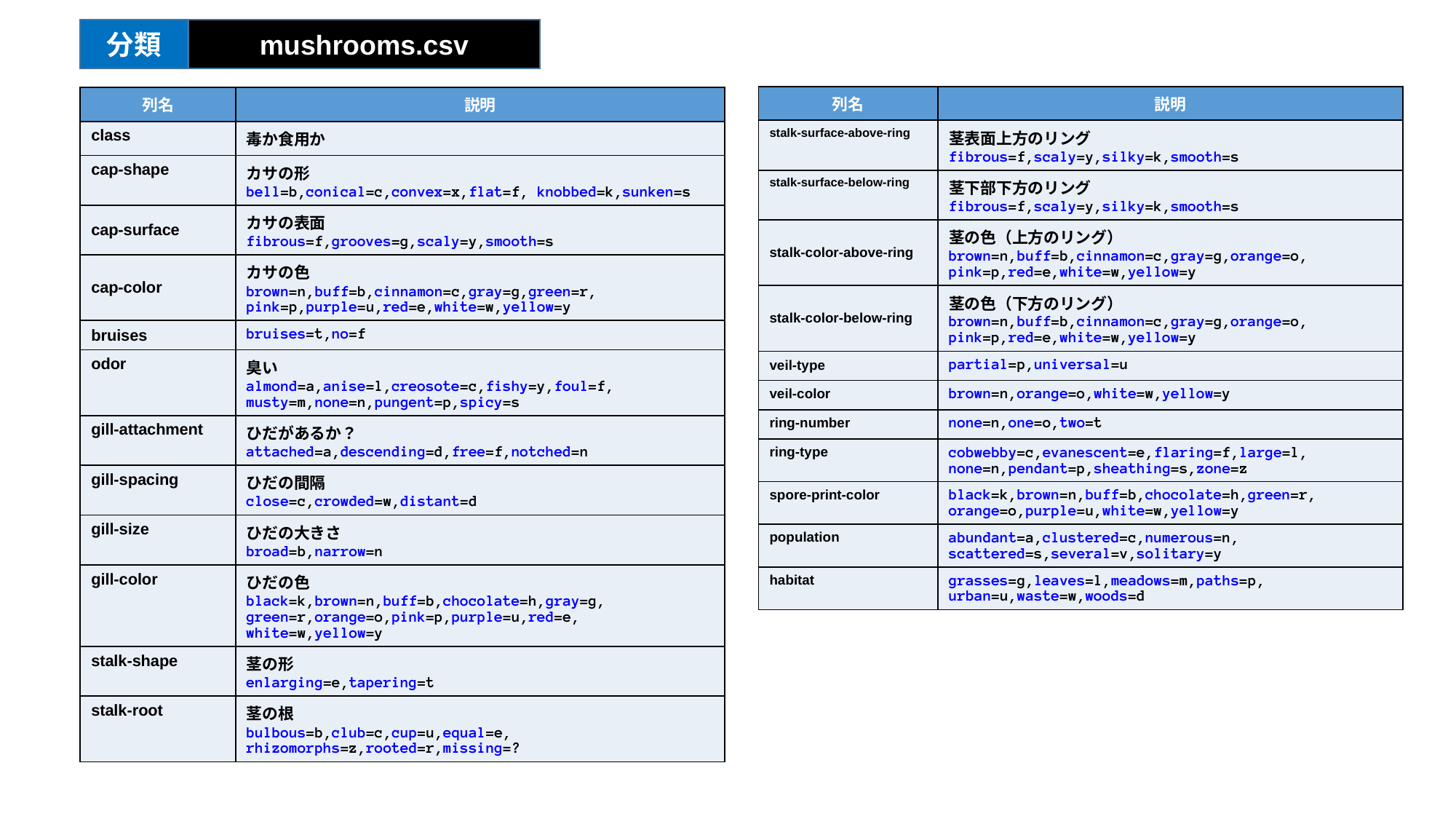

分類
mushrooms.csv
| 列名 | 説明 |
| --- | --- |
| stalk-surface-above-ring | 茎表面上方のリング fibrous=f,scaly=y,silky=k,smooth=s |
| stalk-surface-below-ring | 茎下部下方のリング fibrous=f,scaly=y,silky=k,smooth=s |
| stalk-color-above-ring | 茎の色（上方のリング） brown=n,buff=b,cinnamon=c,gray=g,orange=o, pink=p,red=e,white=w,yellow=y |
| stalk-color-below-ring | 茎の色（下方のリング） brown=n,buff=b,cinnamon=c,gray=g,orange=o, pink=p,red=e,white=w,yellow=y |
| veil-type | partial=p,universal=u |
| veil-color | brown=n,orange=o,white=w,yellow=y |
| ring-number | none=n,one=o,two=t |
| ring-type | cobwebby=c,evanescent=e,flaring=f,large=l, none=n,pendant=p,sheathing=s,zone=z |
| spore-print-color | black=k,brown=n,buff=b,chocolate=h,green=r, orange=o,purple=u,white=w,yellow=y |
| population | abundant=a,clustered=c,numerous=n, scattered=s,several=v,solitary=y |
| habitat | grasses=g,leaves=l,meadows=m,paths=p, urban=u,waste=w,woods=d |
| 列名 | 説明 |
| --- | --- |
| class | 毒か食用か |
| cap-shape | カサの形 bell=b,conical=c,convex=x,flat=f, knobbed=k,sunken=s |
| cap-surface | カサの表面 fibrous=f,grooves=g,scaly=y,smooth=s |
| cap-color | カサの色 brown=n,buff=b,cinnamon=c,gray=g,green=r, pink=p,purple=u,red=e,white=w,yellow=y |
| bruises | bruises=t,no=f |
| odor | 臭い almond=a,anise=l,creosote=c,fishy=y,foul=f, musty=m,none=n,pungent=p,spicy=s |
| gill-attachment | ひだがあるか？ attached=a,descending=d,free=f,notched=n |
| gill-spacing | ひだの間隔 close=c,crowded=w,distant=d |
| gill-size | ひだの大きさ broad=b,narrow=n |
| gill-color | ひだの色 black=k,brown=n,buff=b,chocolate=h,gray=g, green=r,orange=o,pink=p,purple=u,red=e, white=w,yellow=y |
| stalk-shape | 茎の形 enlarging=e,tapering=t |
| stalk-root | 茎の根 bulbous=b,club=c,cup=u,equal=e, rhizomorphs=z,rooted=r,missing=? |